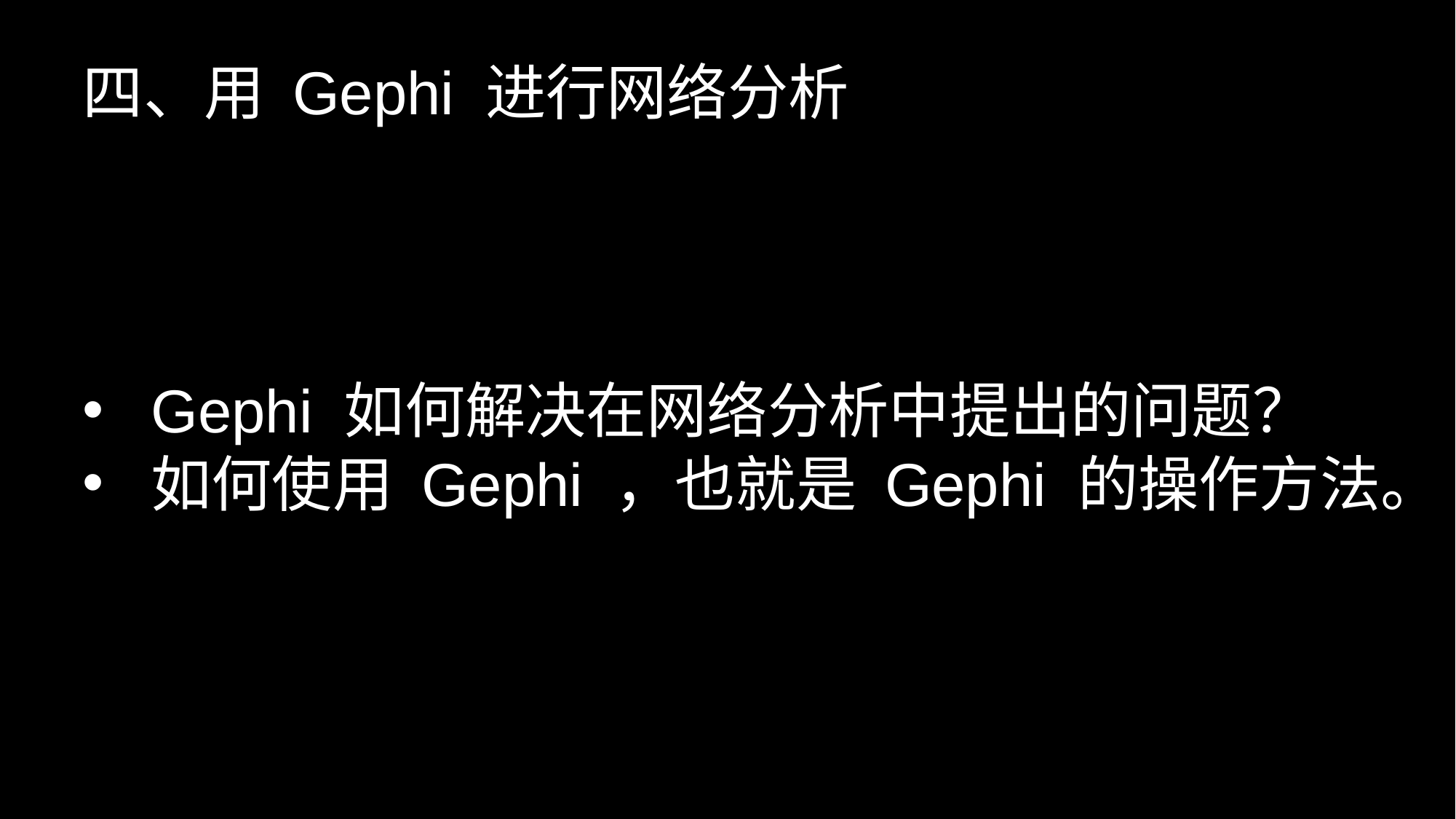

四、用 Gephi 进行网络分析
Gephi 如何解决在网络分析中提出的问题？
如何使用 Gephi ，也就是 Gephi 的操作方法。